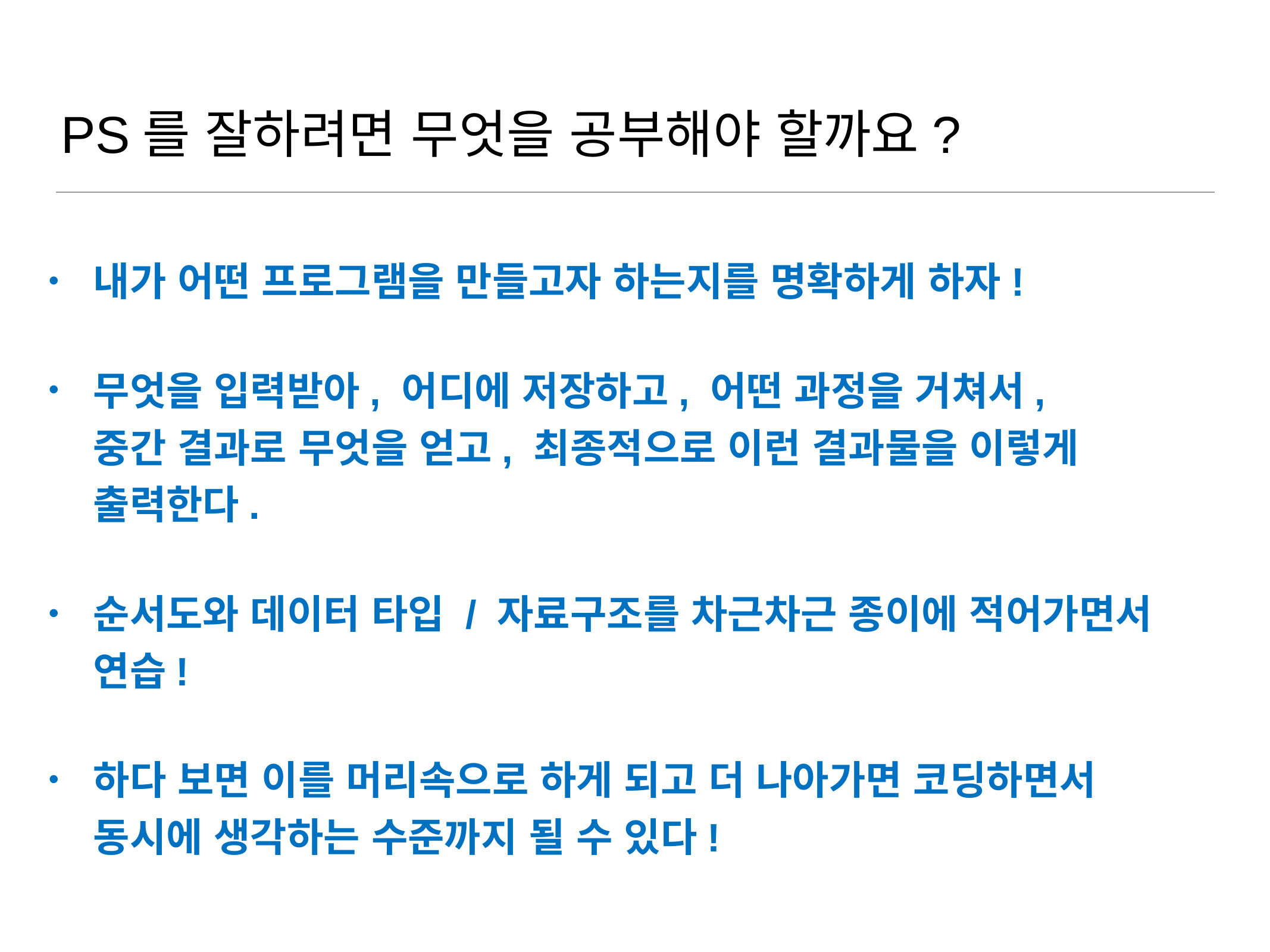

# PS를 잘하려면 무엇을 공부해야 할까요?
내가 어떤 프로그램을 만들고자 하는지를 명확하게 하자!
무엇을 입력받아, 어디에 저장하고, 어떤 과정을 거쳐서,
중간 결과로 무엇을 얻고, 최종적으로 이런 결과물을 이렇게 출력한다.
순서도와 데이터 타입 / 자료구조를 차근차근 종이에 적어가면서 연습!
하다 보면 이를 머리속으로 하게 되고 더 나아가면 코딩하면서 동시에 생각하는 수준까지 될 수 있다!